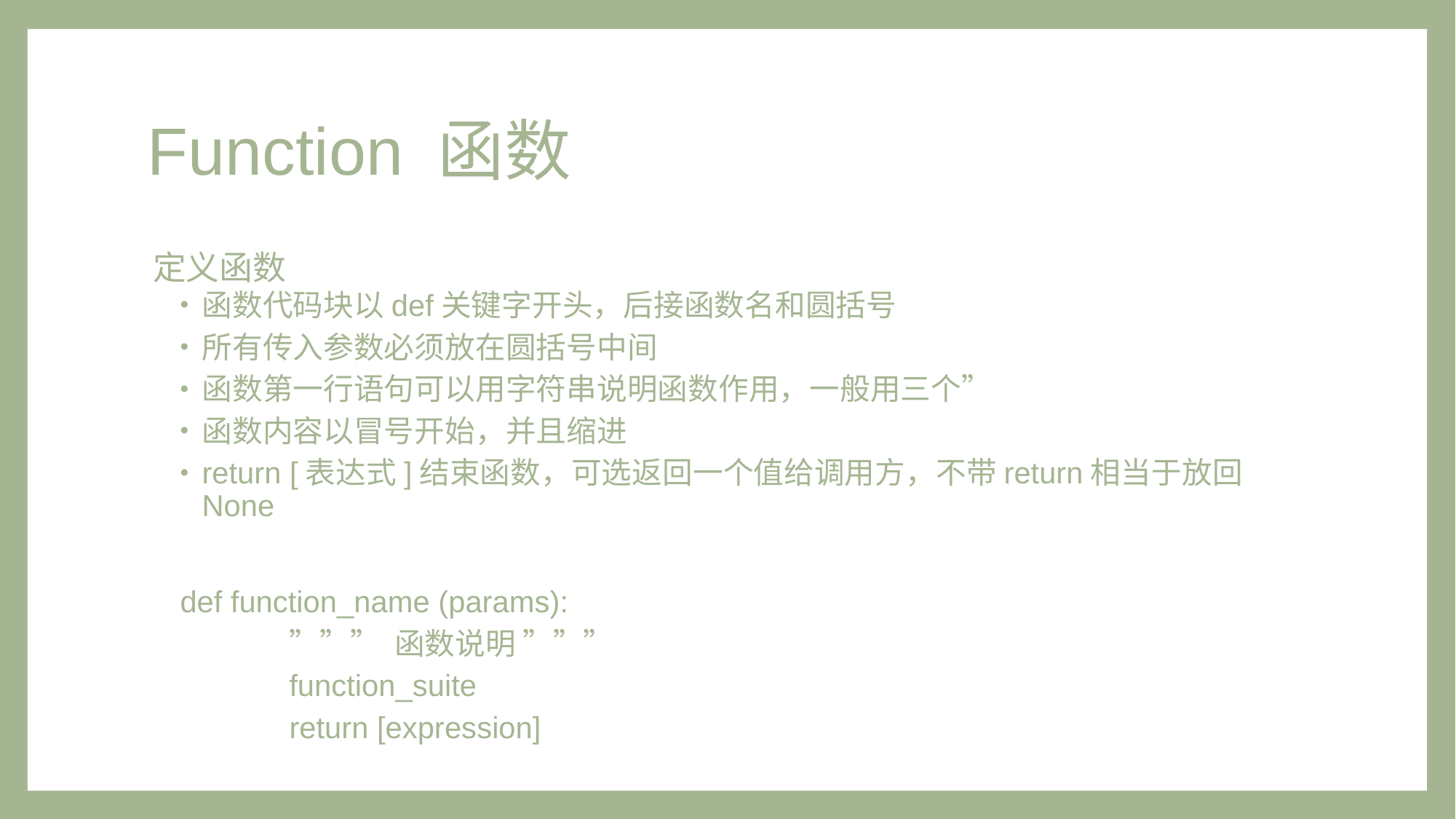

# Function 函数
定义函数
函数代码块以def关键字开头，后接函数名和圆括号
所有传入参数必须放在圆括号中间
函数第一行语句可以用字符串说明函数作用，一般用三个”
函数内容以冒号开始，并且缩进
return [表达式]结束函数，可选返回一个值给调用方，不带return相当于放回None

def function_name (params):
	””” 函数说明 ”””
	function_suite
	return [expression]